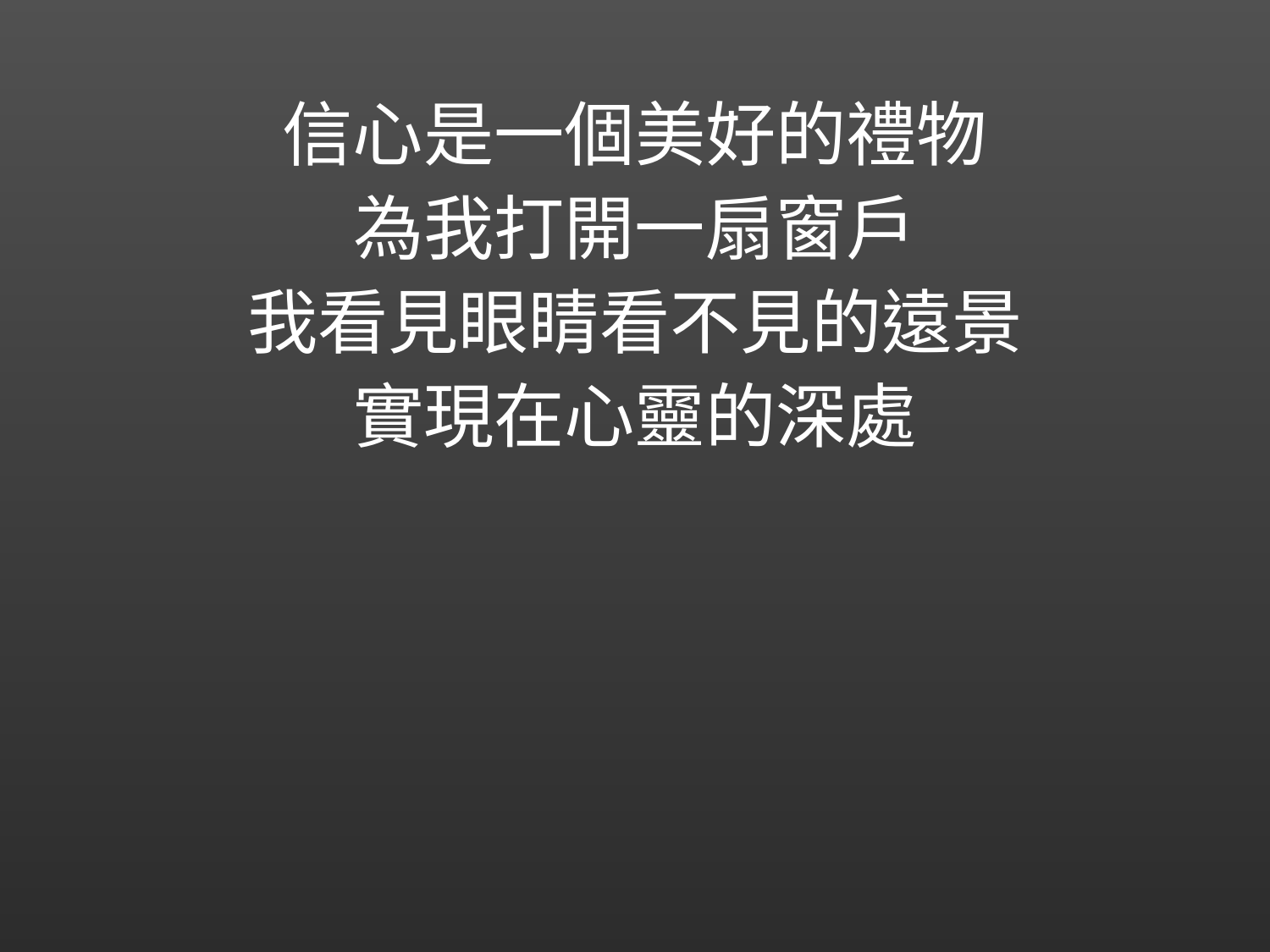

信心是一個美好的禮物
為我打開一扇窗戶
我看見眼睛看不見的遠景
實現在心靈的深處